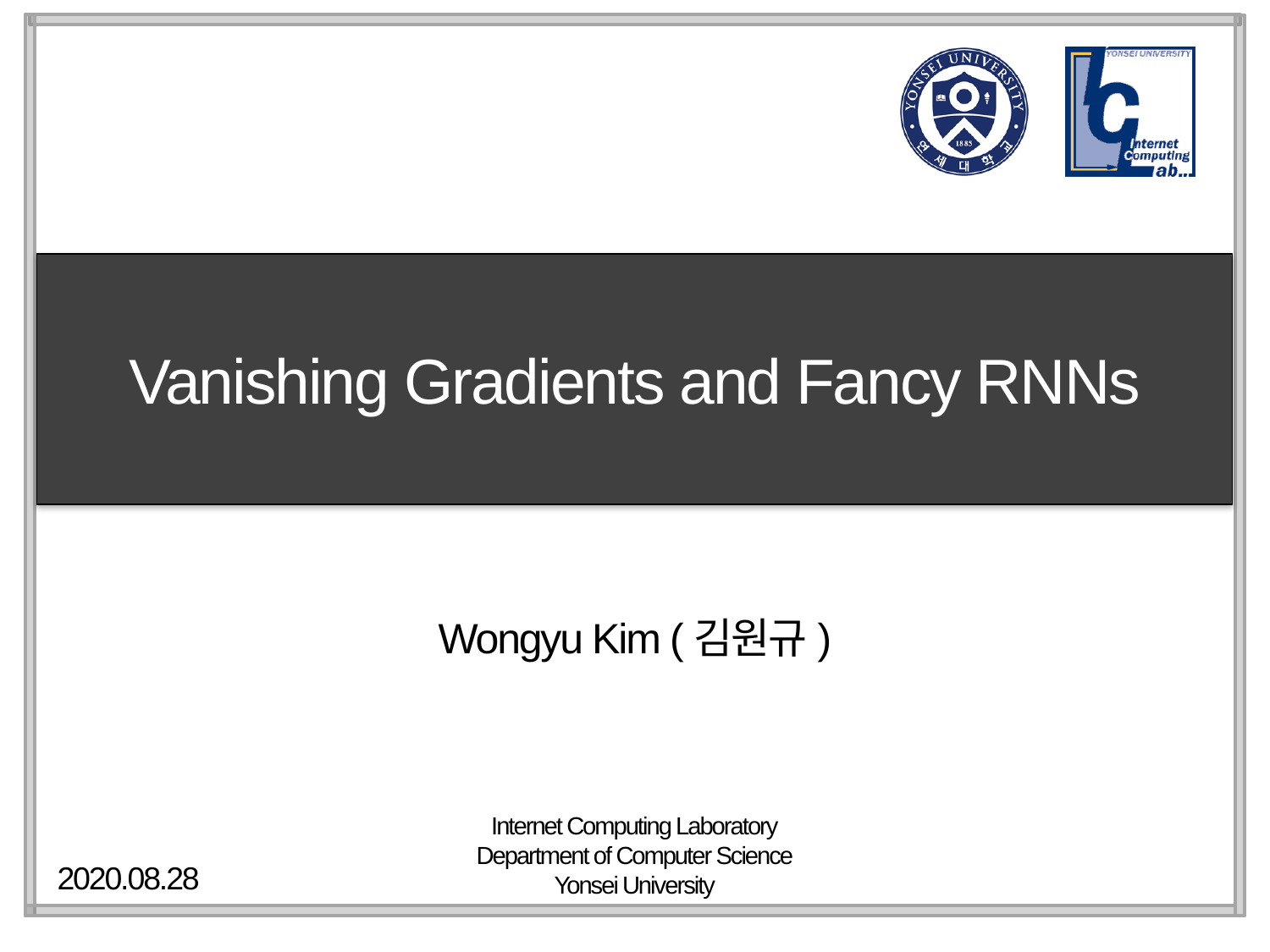

Vanishing Gradients and Fancy RNNs

Wongyu Kim (김원규)
Internet Computing Laboratory
Department of Computer Science
Yonsei University
2020.08.28